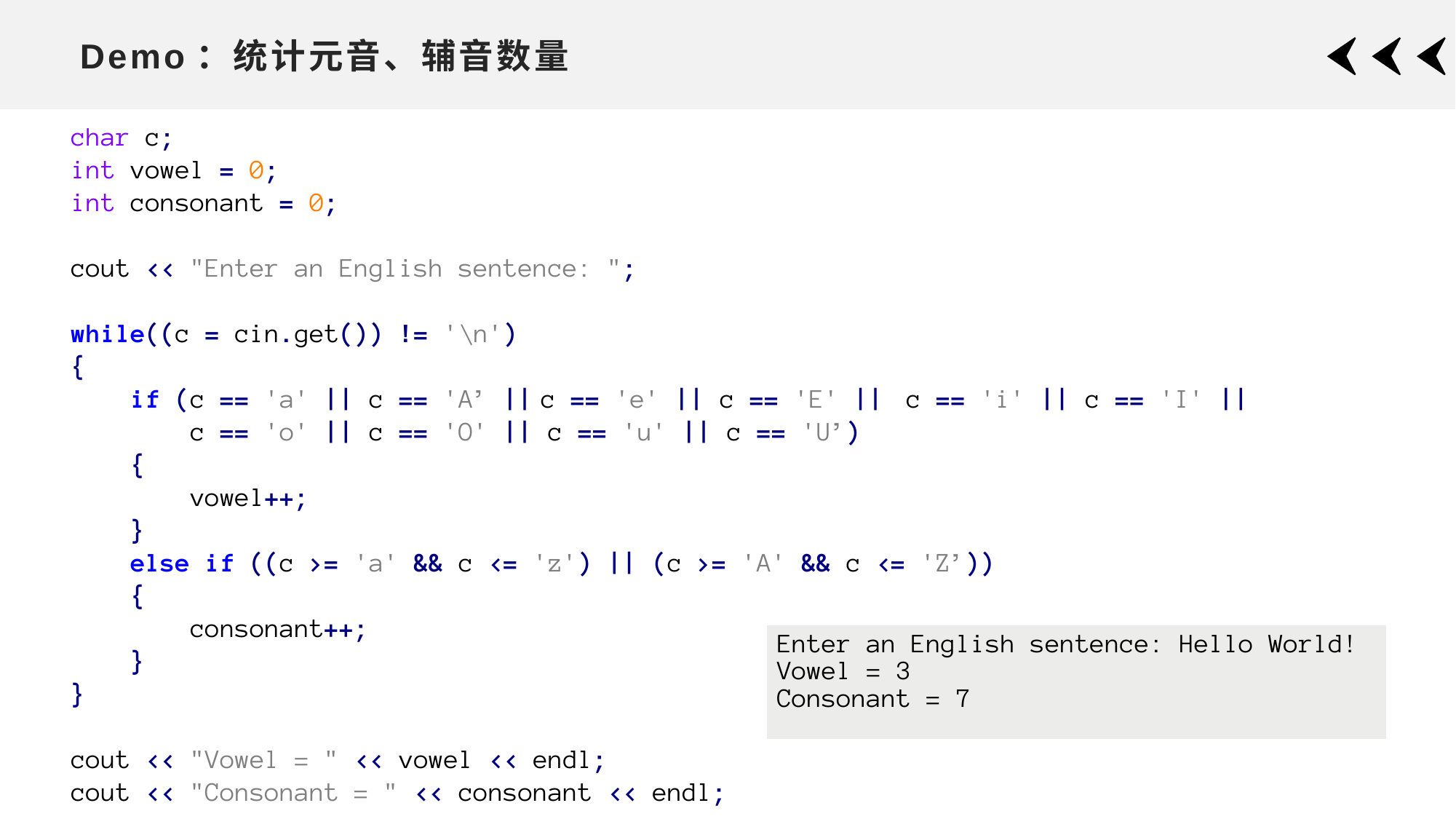

# Demo：统计元音、辅音数量
char c;
int vowel = 0;
int consonant = 0;

cout << "Enter an English sentence: ";

while((c = cin.get()) != '\n')
{
    if (c == 'a' || c == 'A’ || c == 'e' || c == 'E' ||  c == 'i' || c == 'I' ||
        c == 'o' || c == 'O' || c == 'u' || c == 'U’)
    {
        vowel++;
    }
    else if ((c >= 'a' && c <= 'z') || (c >= 'A' && c <= 'Z’))
    {
        consonant++;
    }
}

cout << "Vowel = " << vowel << endl;
cout << "Consonant = " << consonant << endl;
| Enter an English sentence: Hello World! Vowel = 3 Consonant = 7 |
| --- |